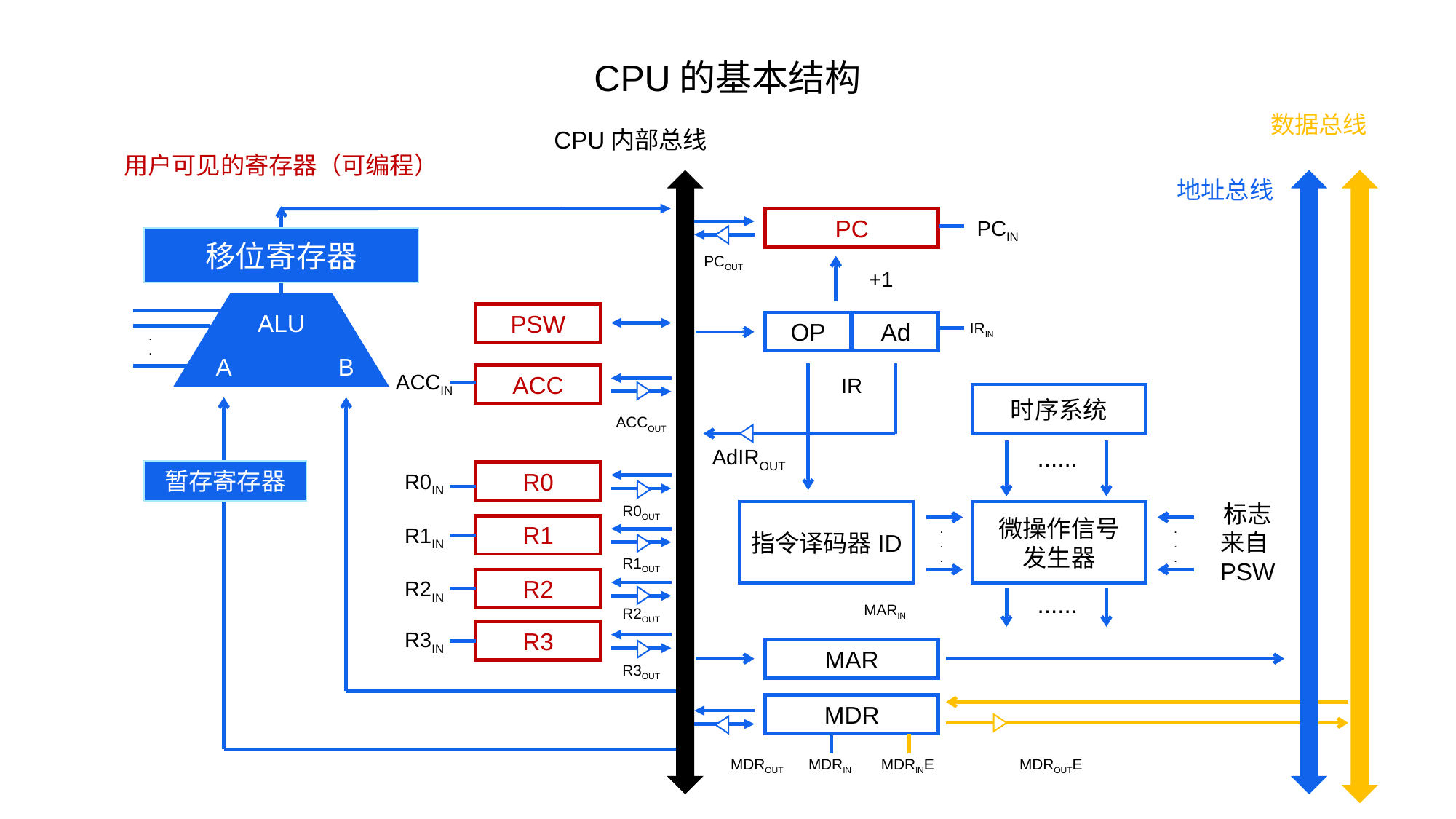

CPU的基本结构
数据总线
CPU内部总线
用户可见的寄存器（可编程）
地址总线

PC
PCIN
移位寄存器

PCOUT
+1

ALU
PSW
OP
Ad
IRIN
.
.
A
B
ACCIN
ACC
IR
时序系统

ACCOUT

......
AdIROUT
暂存寄存器
R0
R0IN

标志
来自PSW
R0OUT
指令译码器ID
微操作信号
发生器
R1
.
.
.
.
.
.
R1IN

R1OUT
R2
R2IN
......

MARIN
R2OUT
R3IN
R3
MAR

R3OUT
MDR

MDROUT
MDRIN
MDRINE
MDROUTE